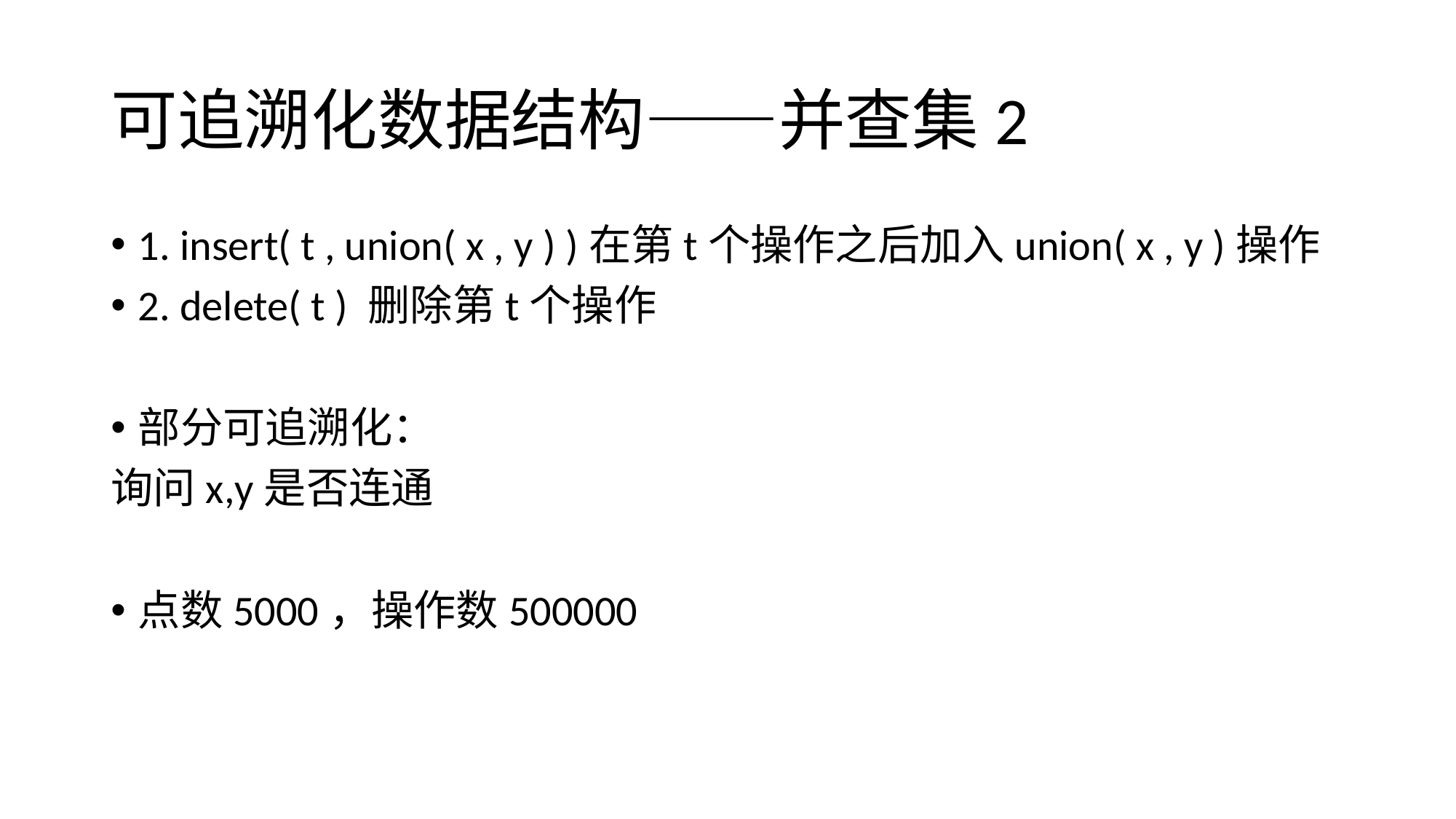

# 可追溯化数据结构——并查集2
1. insert( t , union( x , y ) )在第t个操作之后加入union( x , y )操作
2. delete( t ) 删除第t个操作

部分可追溯化：
询问x,y是否连通

点数5000，操作数500000